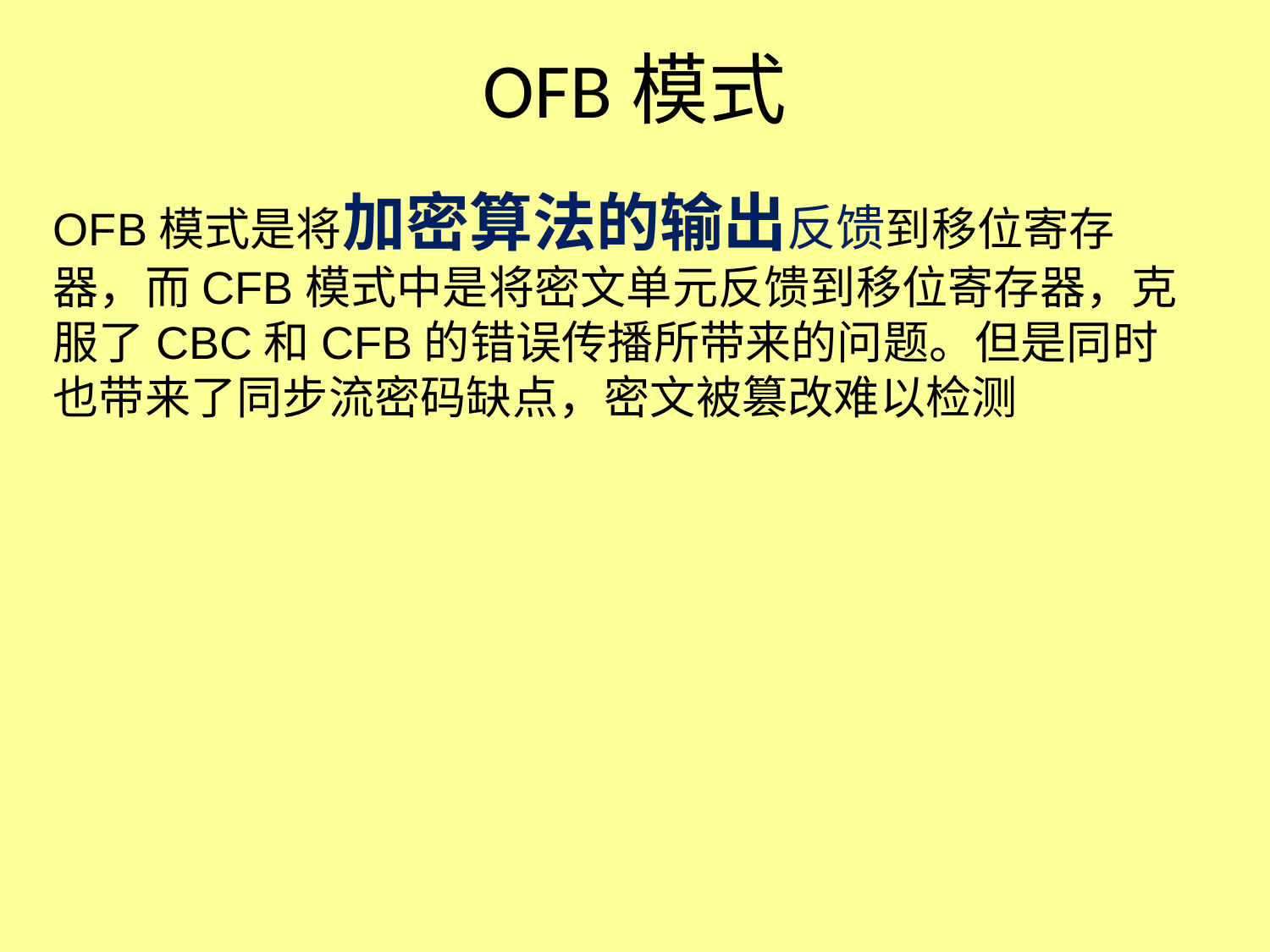

# OFB模式
OFB模式是将加密算法的输出反馈到移位寄存器，而CFB模式中是将密文单元反馈到移位寄存器，克服了CBC和CFB的错误传播所带来的问题。但是同时也带来了同步流密码缺点，密文被篡改难以检测